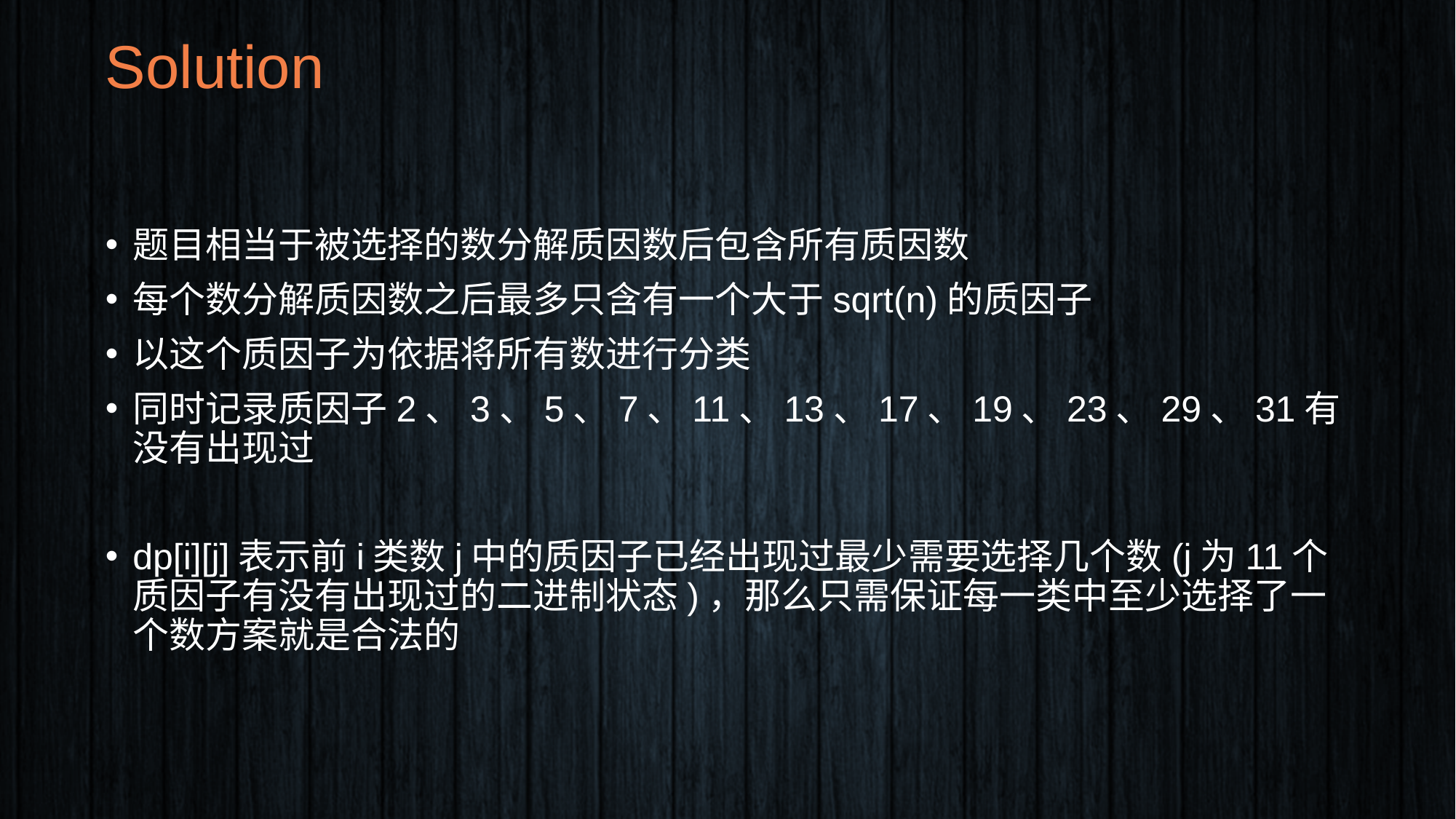

# Solution
题目相当于被选择的数分解质因数后包含所有质因数
每个数分解质因数之后最多只含有一个大于sqrt(n)的质因子
以这个质因子为依据将所有数进行分类
同时记录质因子2、3、5、7、11、13、17、19、23、29、31有没有出现过

dp[i][j]表示前i类数j中的质因子已经出现过最少需要选择几个数(j为11个质因子有没有出现过的二进制状态)，那么只需保证每一类中至少选择了一个数方案就是合法的